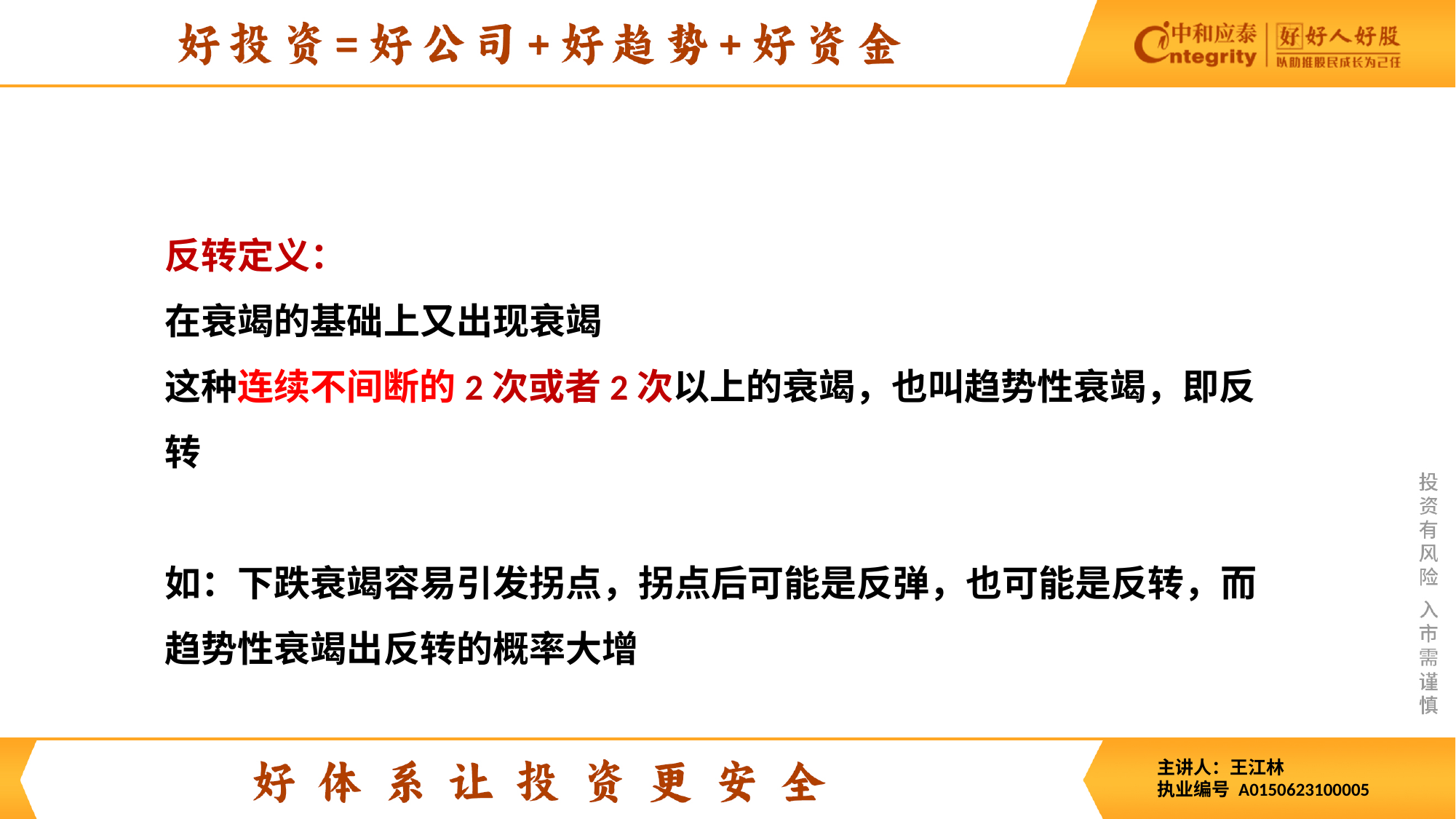

反转定义：
在衰竭的基础上又出现衰竭
这种连续不间断的2次或者2次以上的衰竭，也叫趋势性衰竭，即反转

如：下跌衰竭容易引发拐点，拐点后可能是反弹，也可能是反转，而趋势性衰竭出反转的概率大增
主讲人：王江林
执业编号 A0150623100005